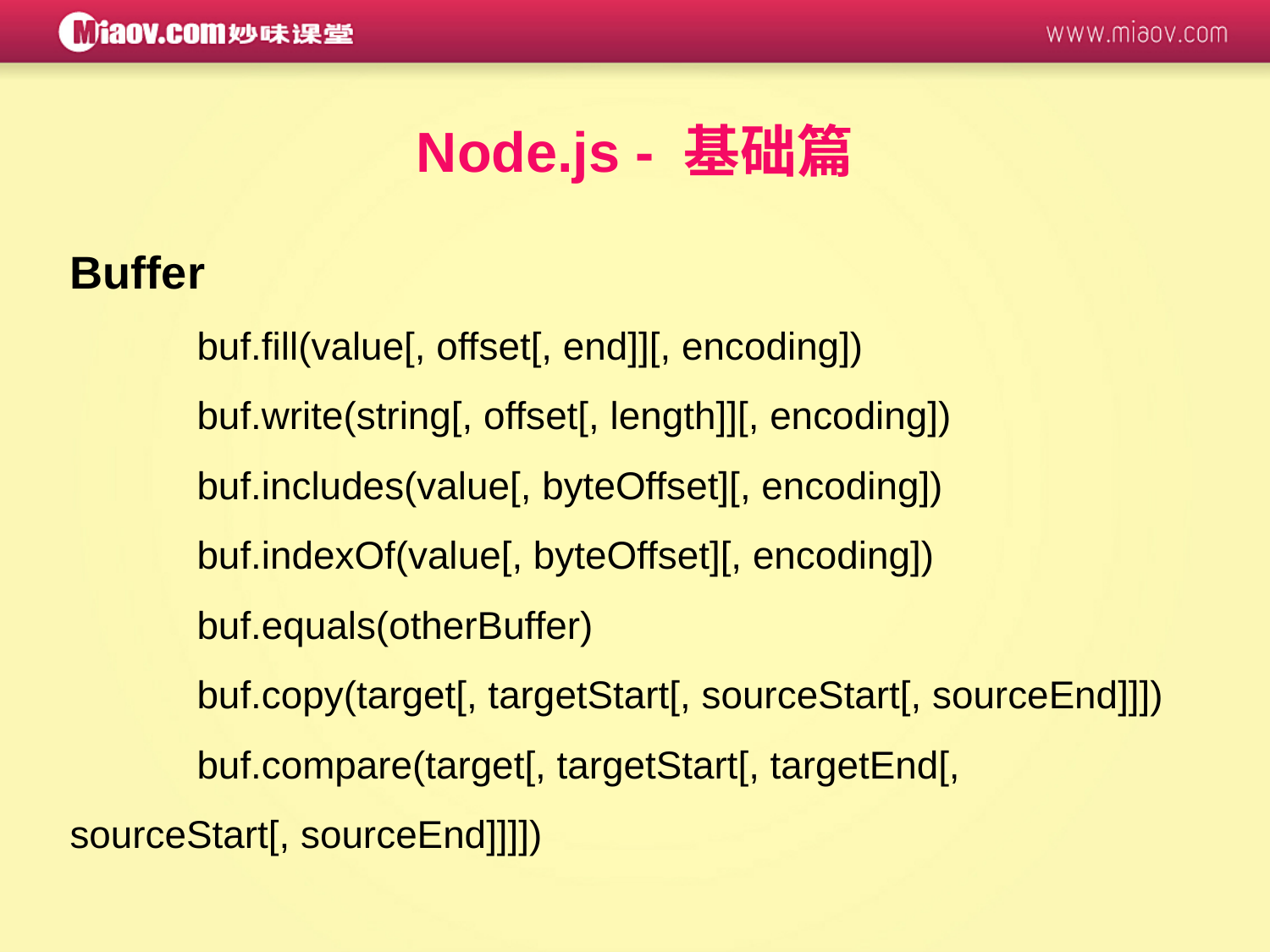

Node.js - 基础篇
Buffer
	buf.fill(value[, offset[, end]][, encoding])
	buf.write(string[, offset[, length]][, encoding])
	buf.includes(value[, byteOffset][, encoding])
	buf.indexOf(value[, byteOffset][, encoding])
	buf.equals(otherBuffer)
	buf.copy(target[, targetStart[, sourceStart[, sourceEnd]]])
	buf.compare(target[, targetStart[, targetEnd[, sourceStart[, sourceEnd]]]])